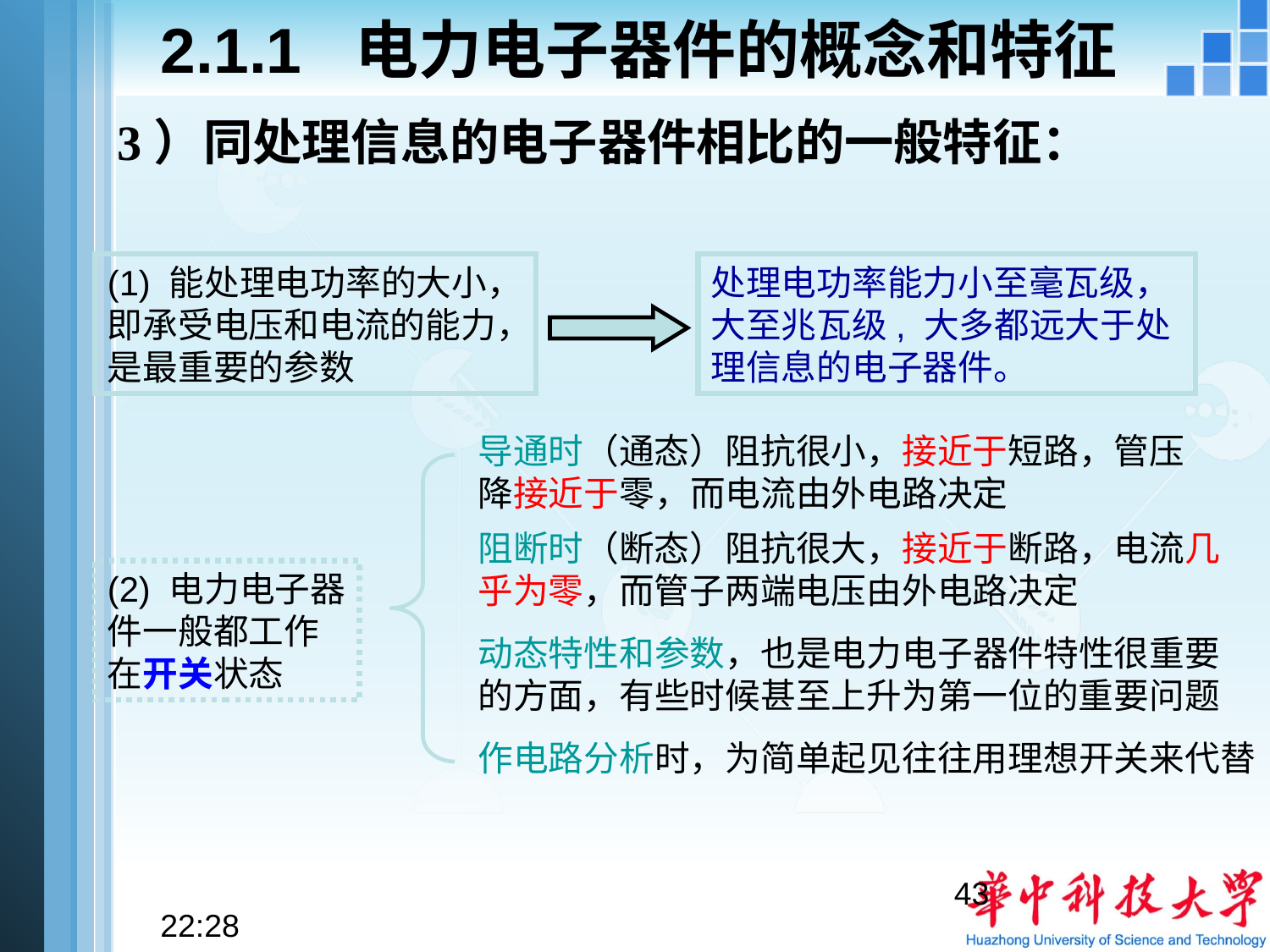

# 2.1.1 电力电子器件的概念和特征
3）同处理信息的电子器件相比的一般特征：
(1) 能处理电功率的大小，即承受电压和电流的能力，是最重要的参数
处理电功率能力小至毫瓦级，大至兆瓦级, 大多都远大于处理信息的电子器件。

导通时（通态）阻抗很小，接近于短路，管压降接近于零，而电流由外电路决定

阻断时（断态）阻抗很大，接近于断路，电流几乎为零，而管子两端电压由外电路决定
(2) 电力电子器件一般都工作在开关状态
动态特性和参数，也是电力电子器件特性很重要的方面，有些时候甚至上升为第一位的重要问题
作电路分析时，为简单起见往往用理想开关来代替
43
22:28